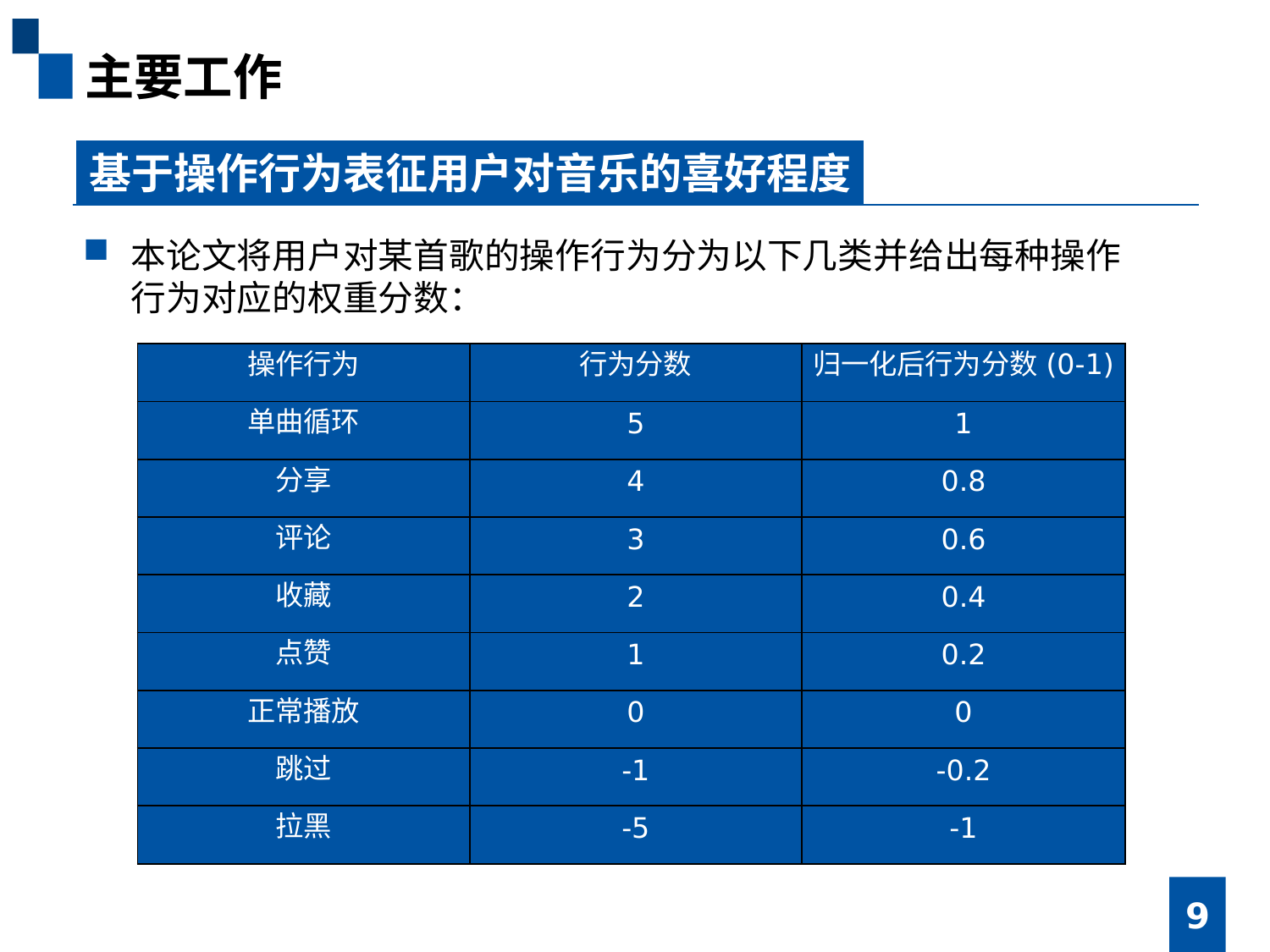

主要工作
基于操作行为表征用户对音乐的喜好程度
本论文将用户对某首歌的操作行为分为以下几类并给出每种操作行为对应的权重分数：
| 操作行为 | 行为分数 | 归一化后行为分数(0-1) |
| --- | --- | --- |
| 单曲循环 | 5 | 1 |
| 分享 | 4 | 0.8 |
| 评论 | 3 | 0.6 |
| 收藏 | 2 | 0.4 |
| 点赞 | 1 | 0.2 |
| 正常播放 | 0 | 0 |
| 跳过 | -1 | -0.2 |
| 拉黑 | -5 | -1 |

9